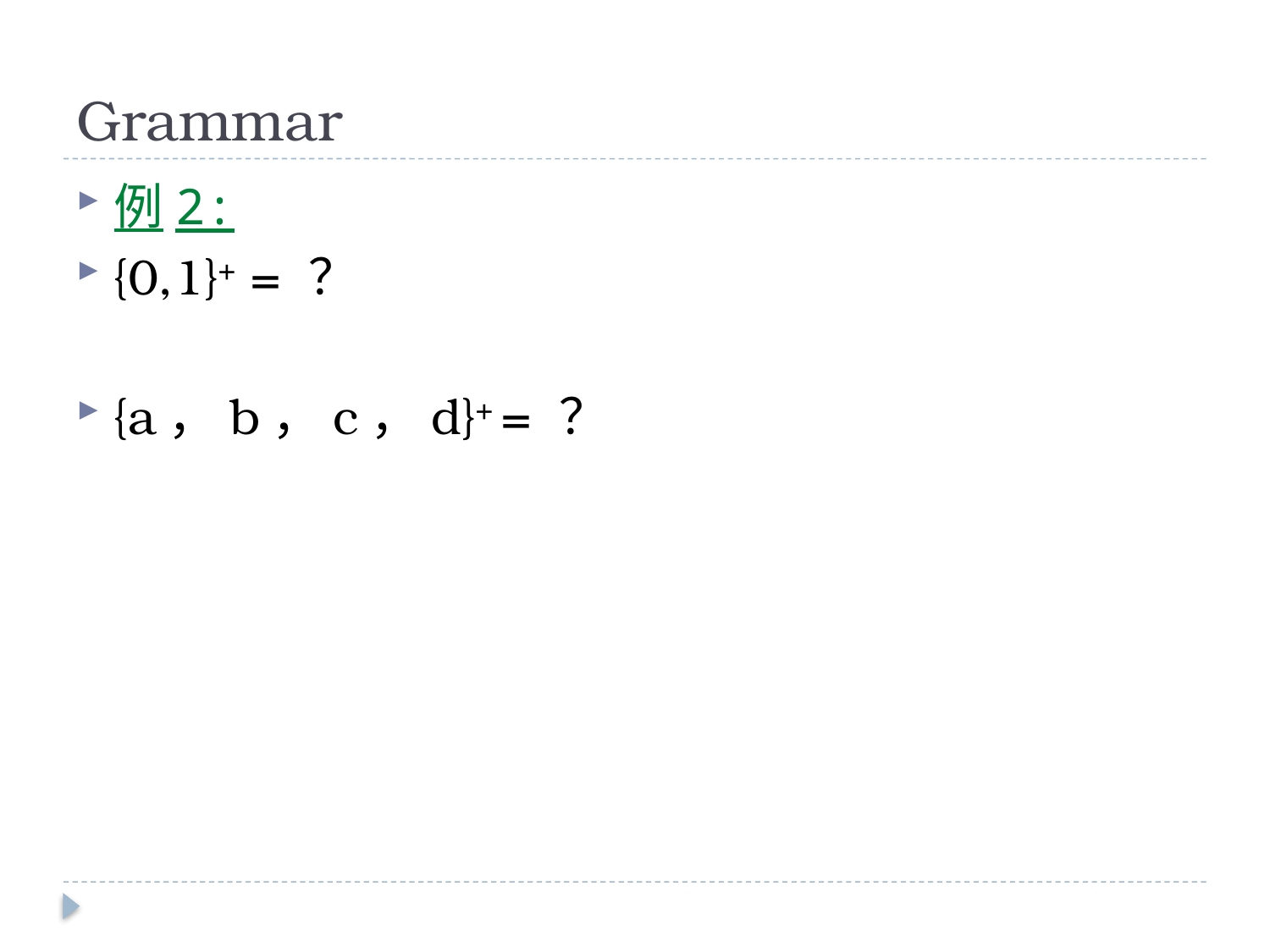

# Grammar
例2:
{0,1}+ = ？

{a，b，c，d}+ = ？
26